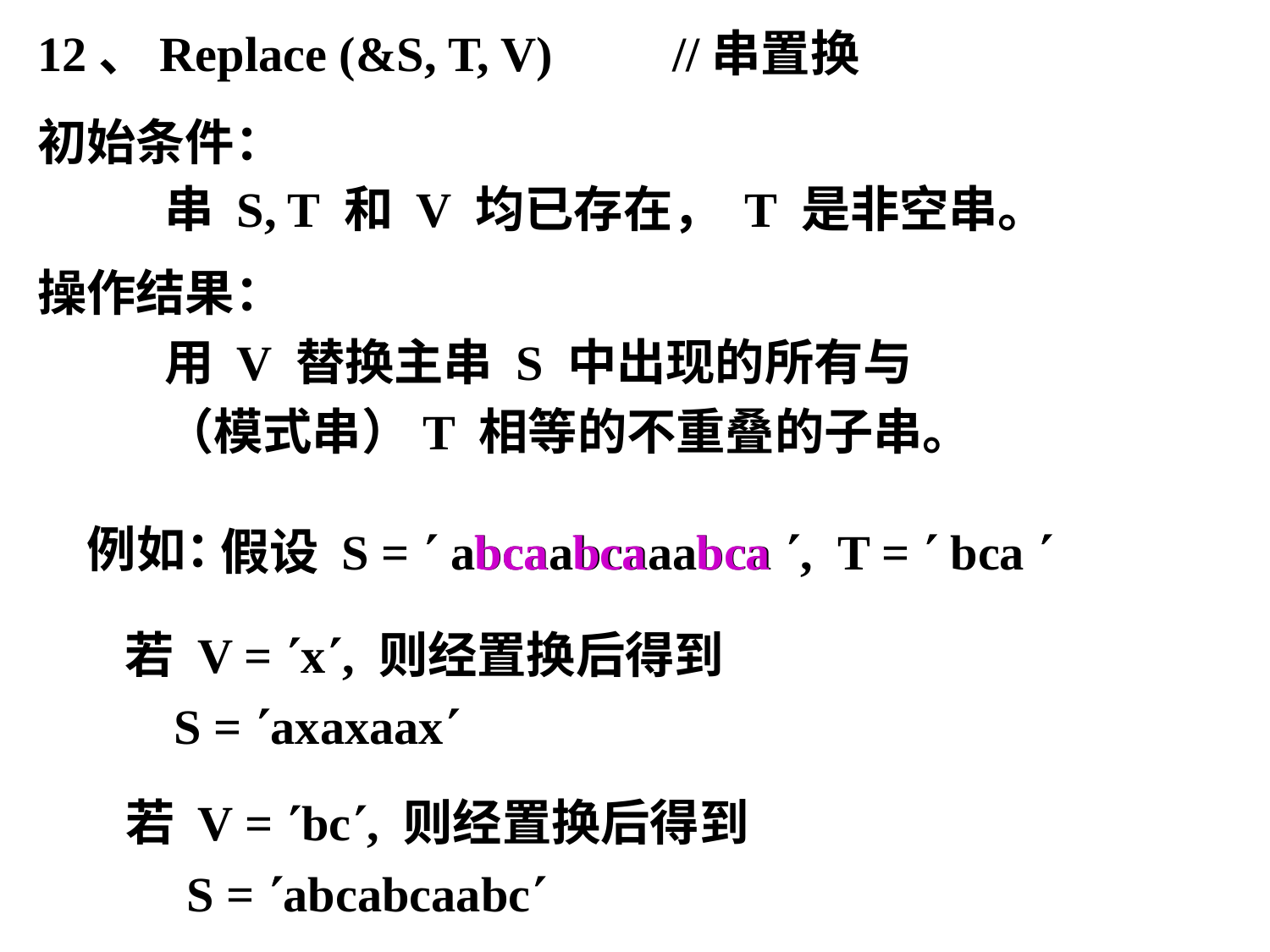

12、Replace (&S, T, V)	//串置换
初始条件：
	串 S, T 和 V 均已存在， T 是非空串。
操作结果：
	用 V 替换主串 S 中出现的所有与
	（模式串）T 相等的不重叠的子串。
例如：
假设 S = ′ abcaabcaaabca ′,  T = ′ bca ′
bca
bca
bca
若 V = ′x′, 则经置换后得到
    S = ′axaxaax′
若 V = ′bc′, 则经置换后得到
     S = ′abcabcaabc′